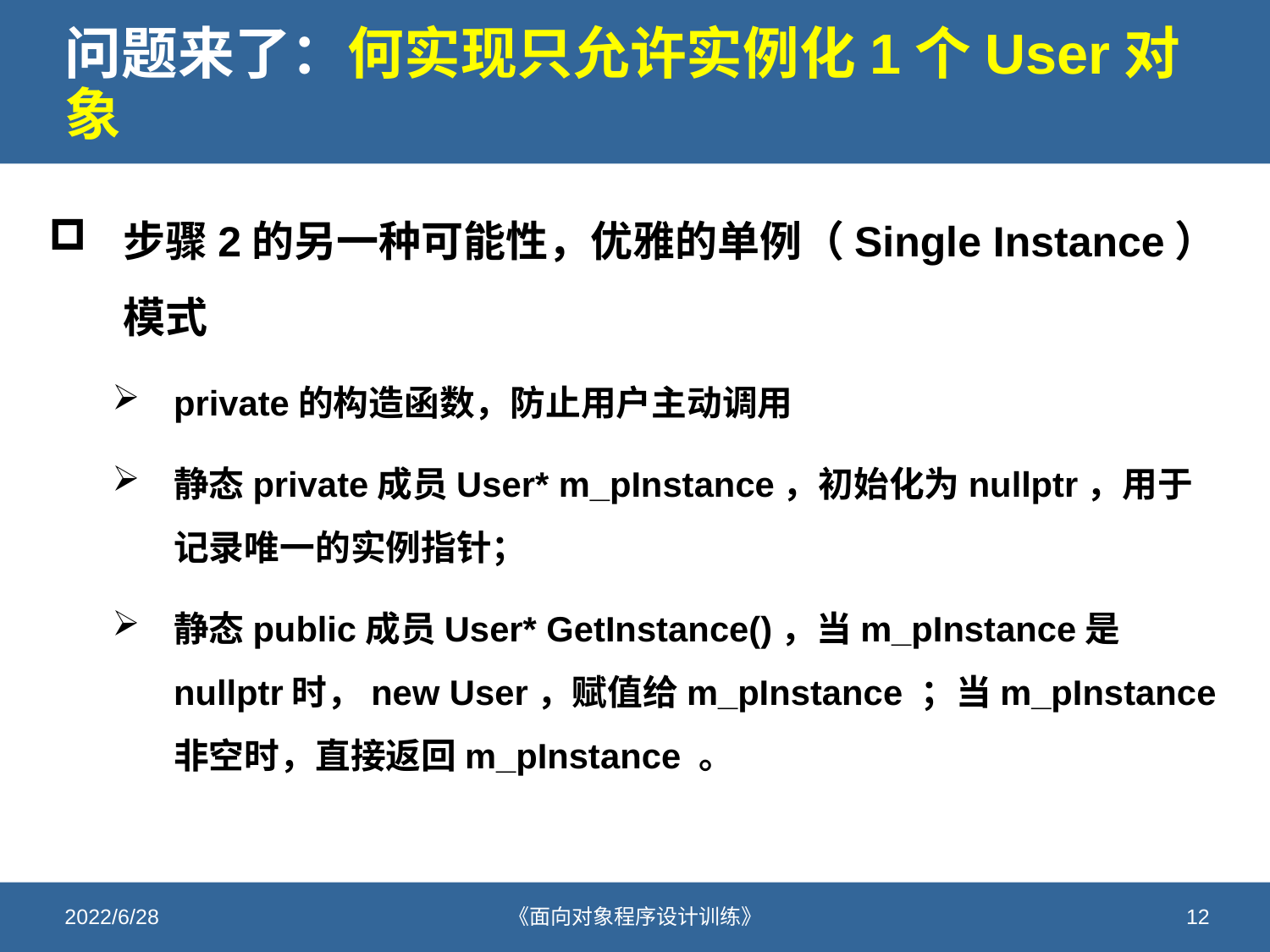

# 问题来了：何实现只允许实例化1个User对象
步骤2的另一种可能性，优雅的单例（Single Instance）模式
private的构造函数，防止用户主动调用
静态private成员User* m_pInstance，初始化为nullptr，用于记录唯一的实例指针；
静态public成员User* GetInstance()，当m_pInstance是nullptr时，new User，赋值给m_pInstance ；当m_pInstance非空时，直接返回m_pInstance 。
2022/6/28
《面向对象程序设计训练》
12